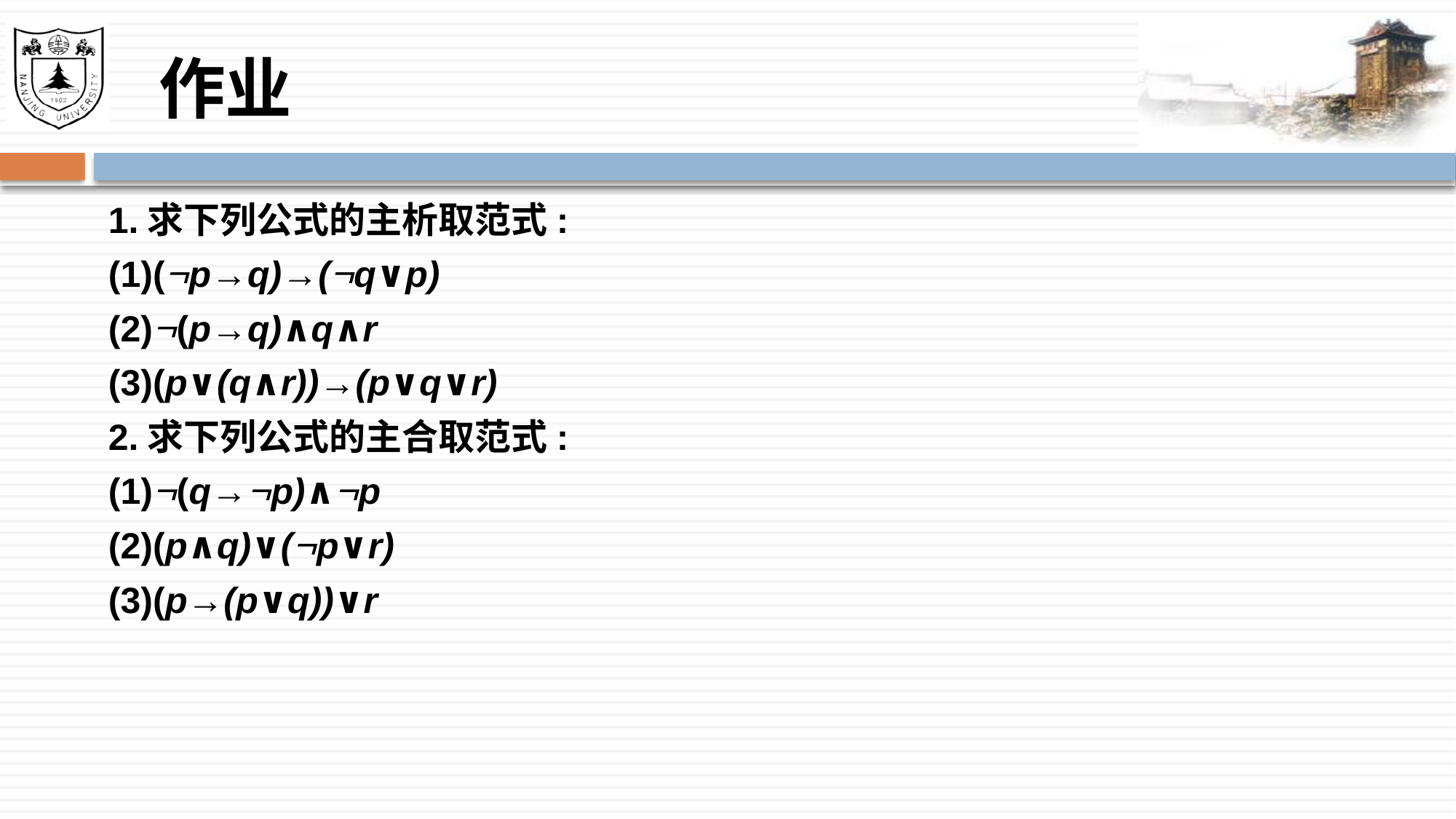

# 作业
1.求下列公式的主析取范式:
(1)(¬p→q)→(¬q∨p)
(2)¬(p→q)∧q∧r
(3)(p∨(q∧r))→(p∨q∨r)
2.求下列公式的主合取范式:
(1)¬(q→¬p)∧¬p
(2)(p∧q)∨(¬p∨r)
(3)(p→(p∨q))∨r